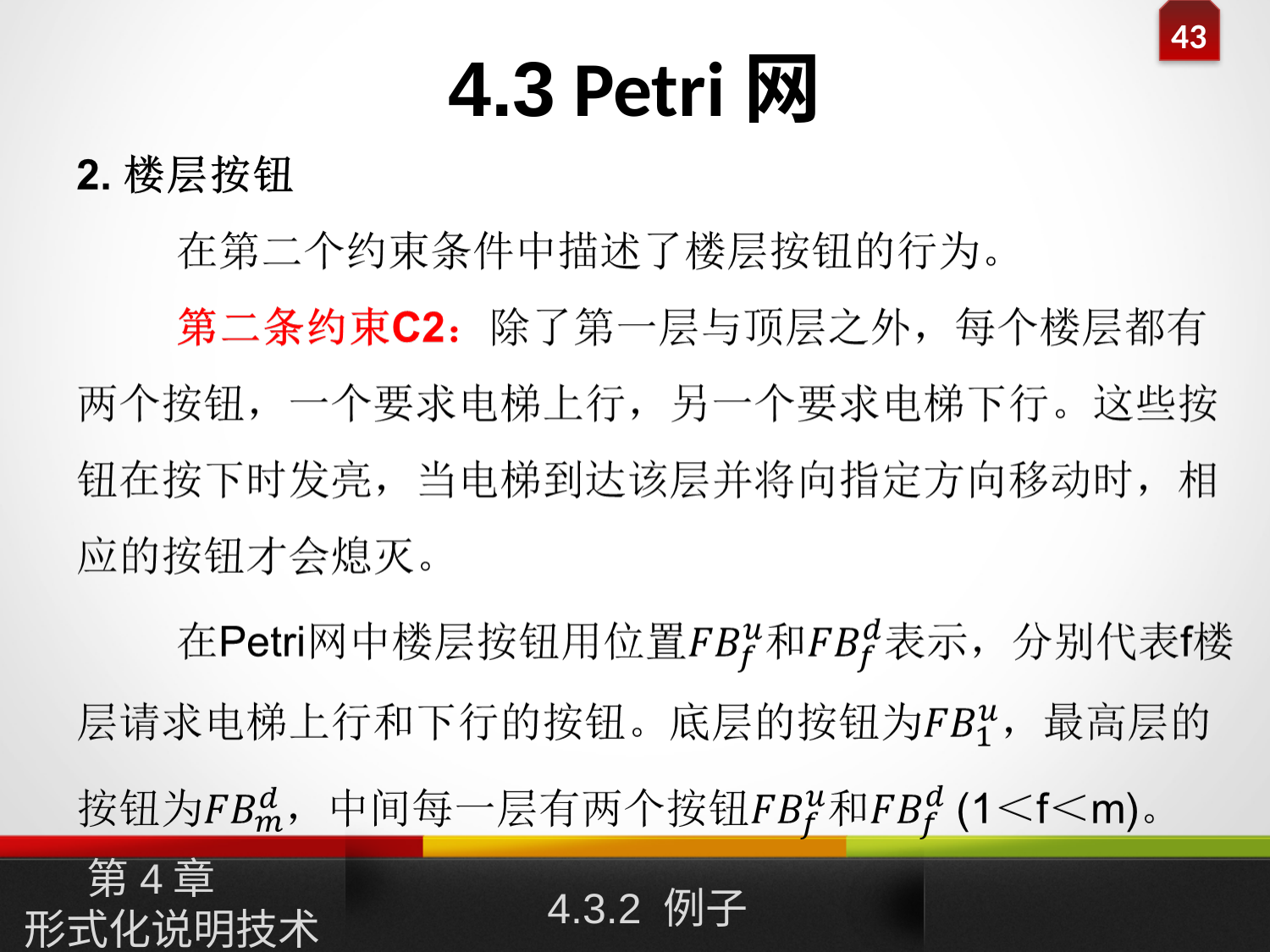

# 4.3 Petri网

第4章
形式化说明技术
4.3.2 例子